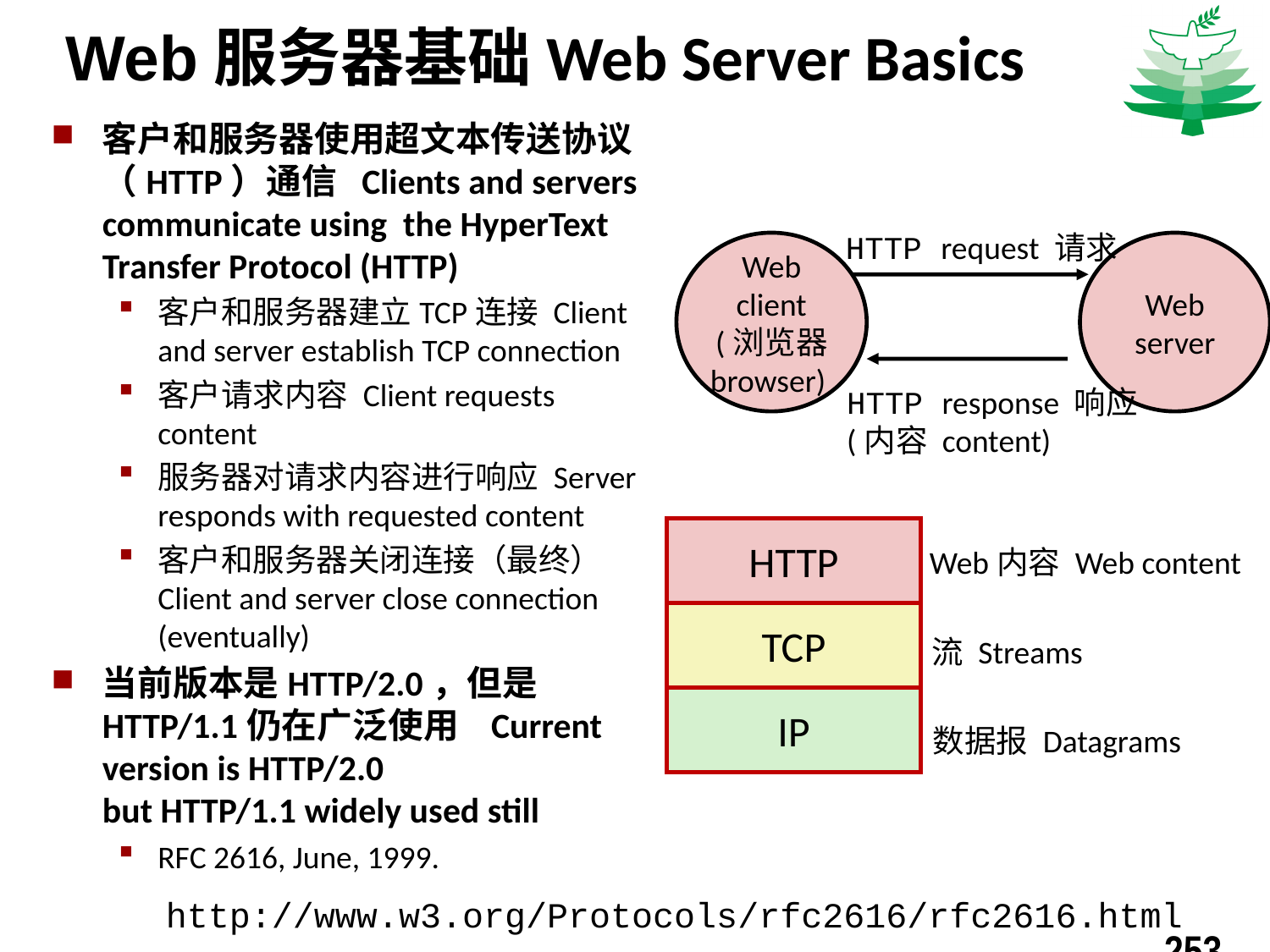

# Web服务器基础Web Server Basics
客户和服务器使用超文本传送协议（HTTP）通信  Clients and servers communicate using  the HyperText Transfer Protocol (HTTP)
客户和服务器建立TCP连接 Client and server establish TCP connection
客户请求内容 Client requests content
服务器对请求内容进行响应 Server responds with requested content
客户和服务器关闭连接（最终） Client and server close connection (eventually)
当前版本是HTTP/2.0，但是HTTP/1.1仍在广泛使用   Current version is HTTP/2.0
but HTTP/1.1 widely used still
RFC 2616, June, 1999.
HTTP request 请求
Web
client
(浏览器
browser)
Web
server

HTTP response 响应
(内容 content)
HTTP
Web内容 Web content
TCP
流 Streams
IP
数据报 Datagrams
http://www.w3.org/Protocols/rfc2616/rfc2616.html